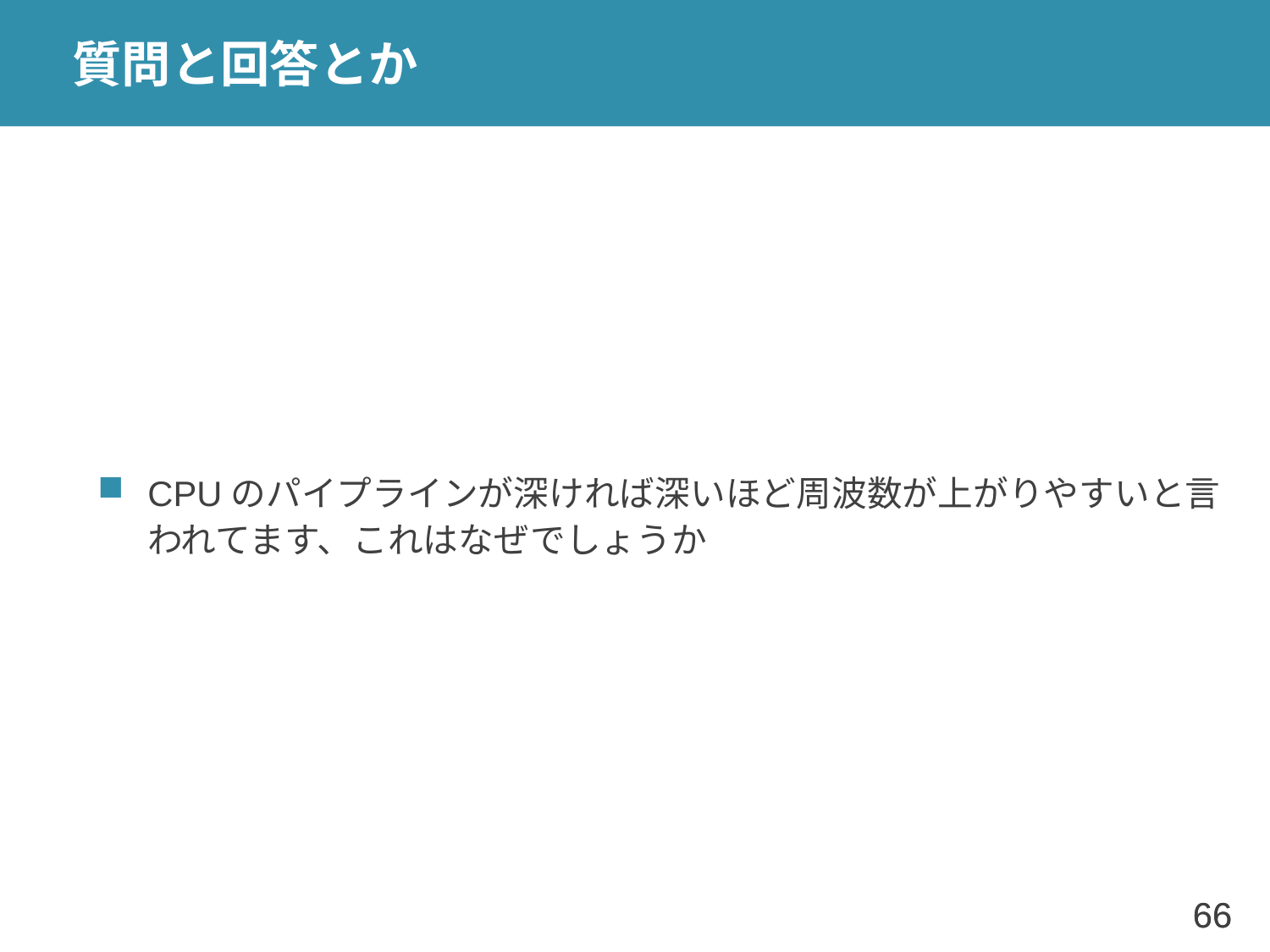

# 質問と回答とか
CPUのパイプラインが深ければ深いほど周波数が上がりやすいと言われてます、これはなぜでしょうか